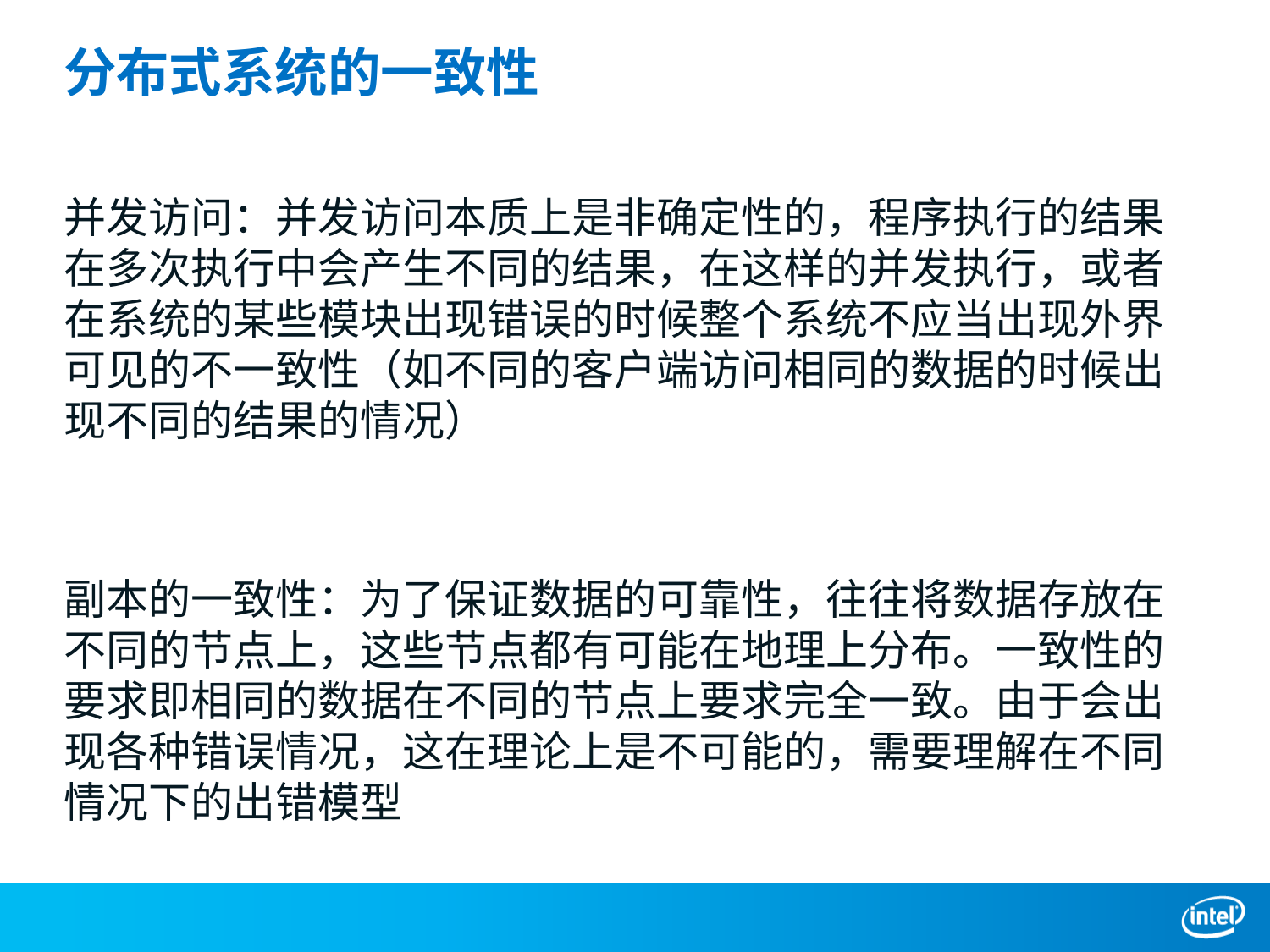

# 分布式系统的一致性
并发访问：并发访问本质上是非确定性的，程序执行的结果在多次执行中会产生不同的结果，在这样的并发执行，或者在系统的某些模块出现错误的时候整个系统不应当出现外界可见的不一致性（如不同的客户端访问相同的数据的时候出现不同的结果的情况）

副本的一致性：为了保证数据的可靠性，往往将数据存放在不同的节点上，这些节点都有可能在地理上分布。一致性的要求即相同的数据在不同的节点上要求完全一致。由于会出现各种错误情况，这在理论上是不可能的，需要理解在不同情况下的出错模型